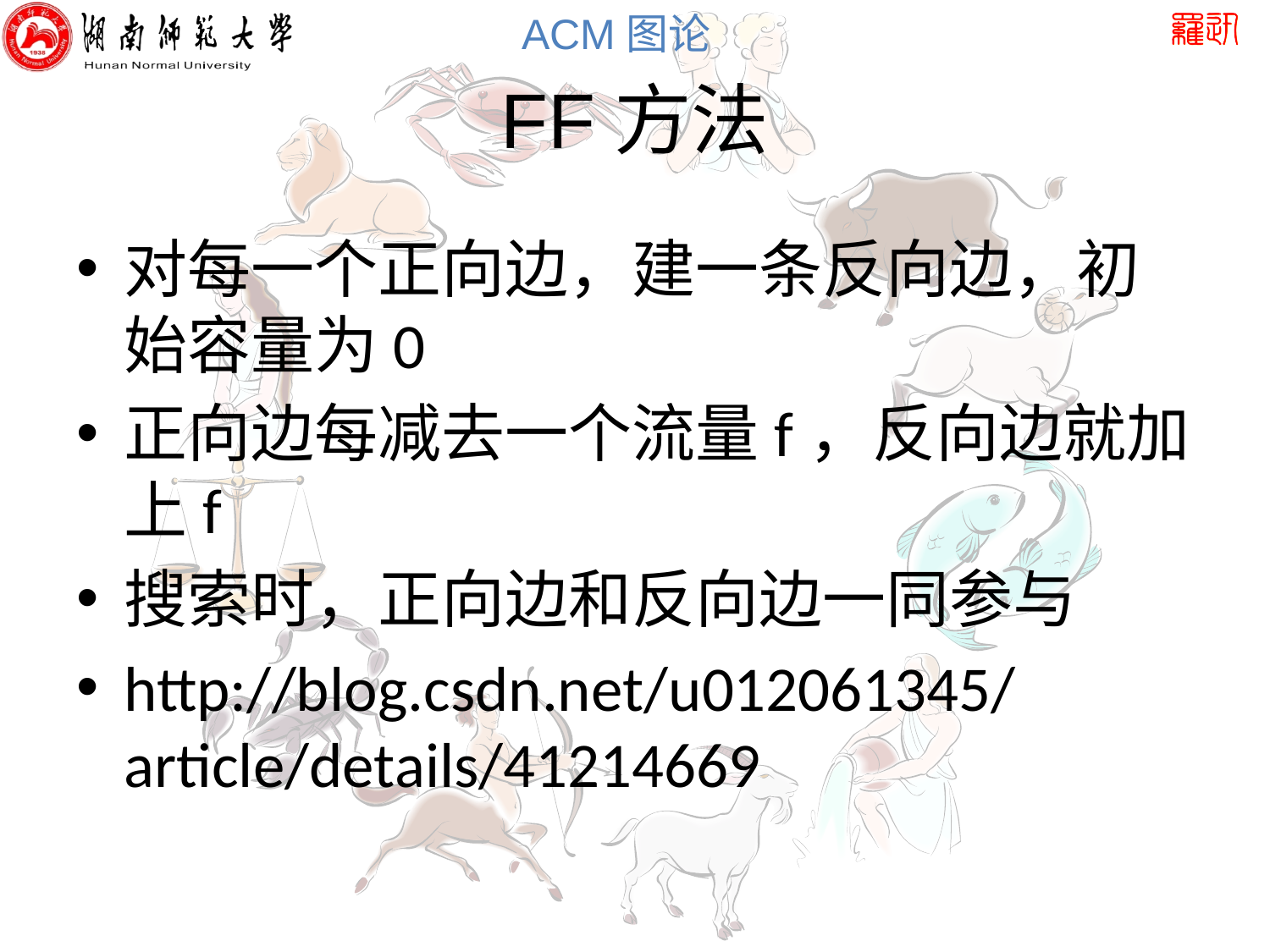

# FF方法
对每一个正向边，建一条反向边，初始容量为0
正向边每减去一个流量f，反向边就加上f
搜索时，正向边和反向边一同参与
http://blog.csdn.net/u012061345/article/details/41214669